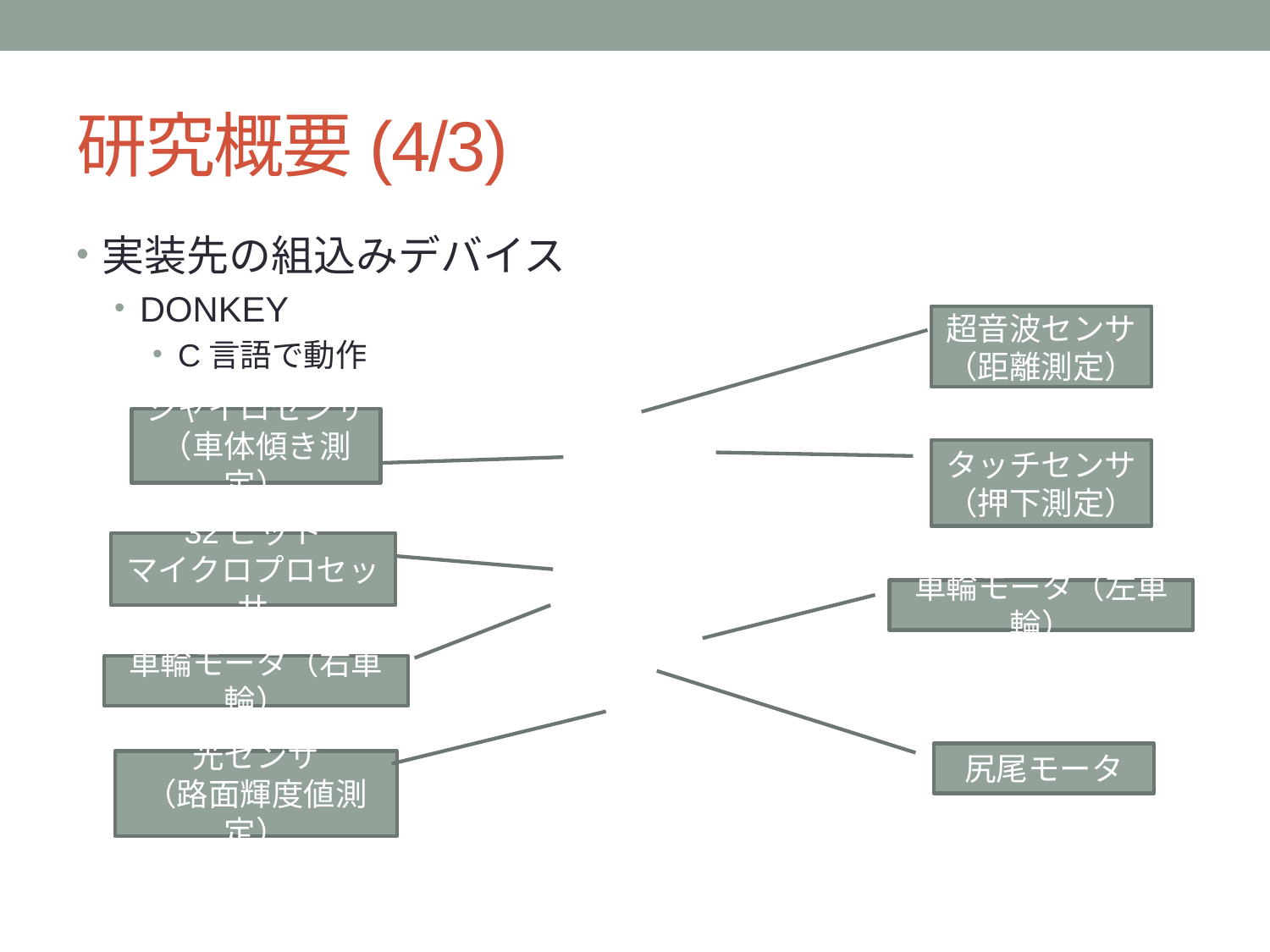

# 研究概要(4/3)
実装先の組込みデバイス
DONKEY
C言語で動作
超音波センサ（距離測定）
ジャイロセンサ
（車体傾き測定）
タッチセンサ
（押下測定）
32ビット
マイクロプロセッサ
車輪モータ（左車輪）
車輪モータ（右車輪）
尻尾モータ
光センサ
（路面輝度値測定）